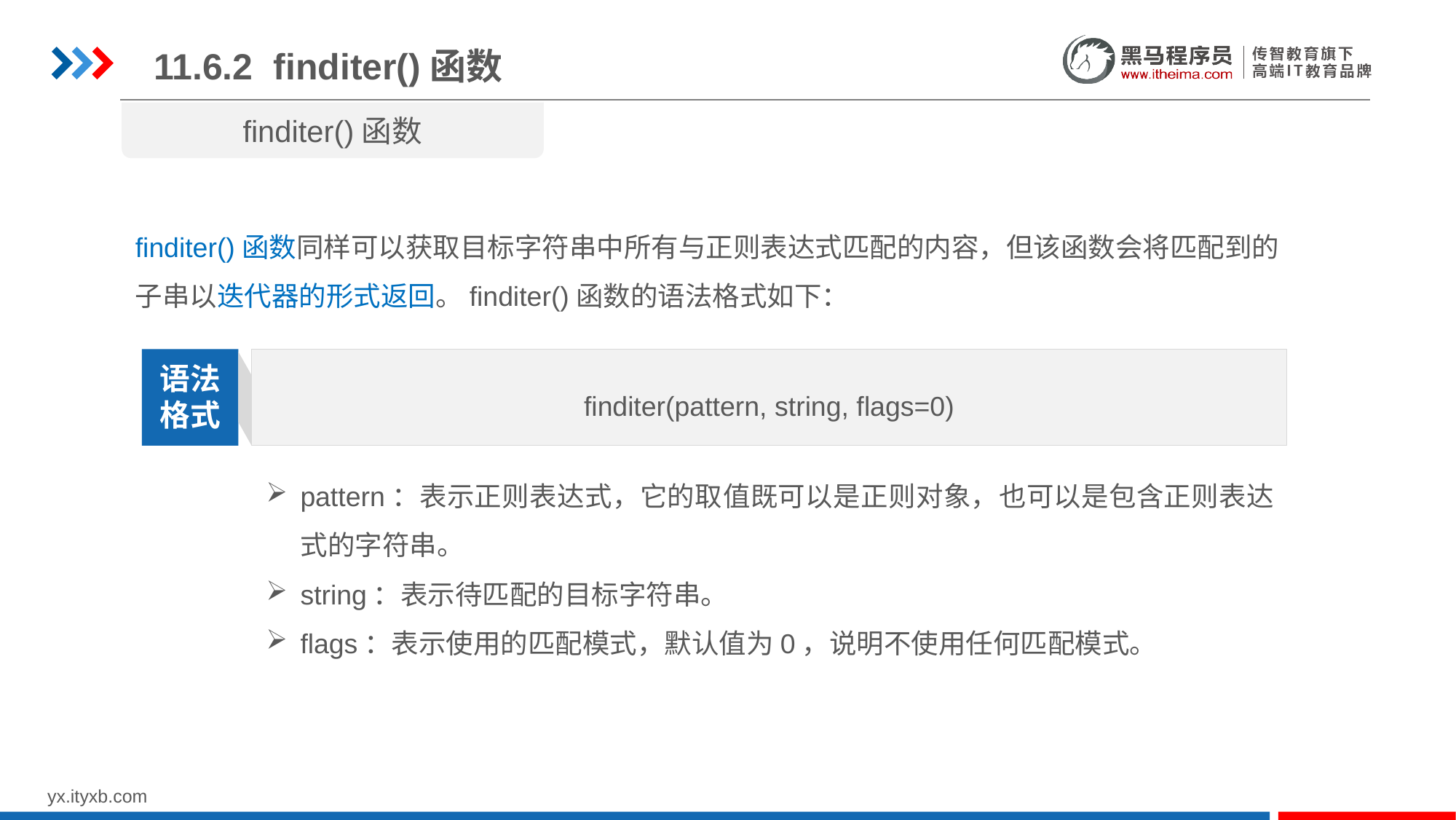

11.6.2  finditer()函数

finditer()函数
finditer()函数同样可以获取目标字符串中所有与正则表达式匹配的内容，但该函数会将匹配到的子串以迭代器的形式返回。finditer()函数的语法格式如下：

finditer(pattern, string, flags=0)

语法
格式
pattern：表示正则表达式，它的取值既可以是正则对象，也可以是包含正则表达式的字符串。
string：表示待匹配的目标字符串。
flags：表示使用的匹配模式，默认值为0，说明不使用任何匹配模式。